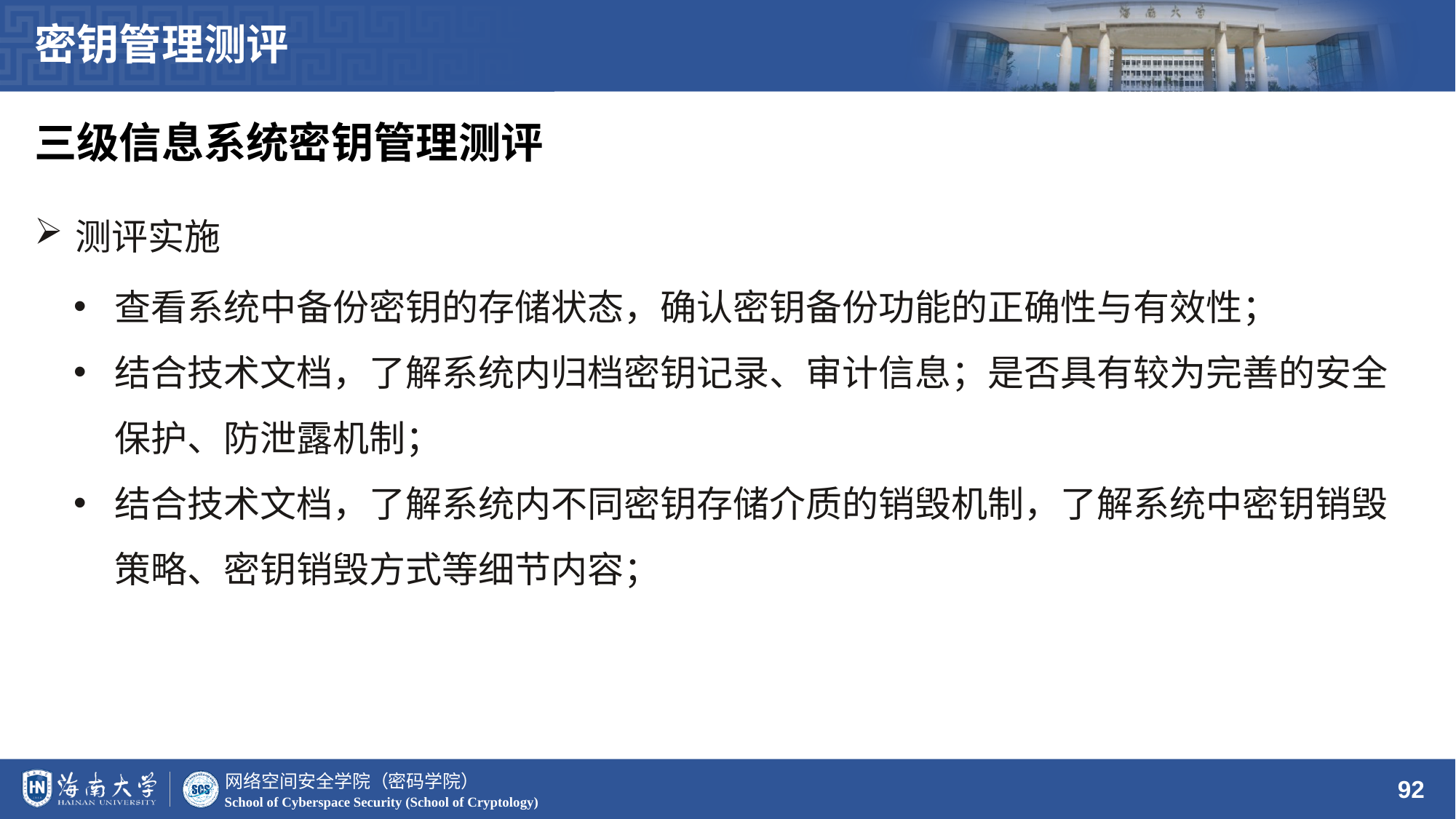

密钥管理测评
三级信息系统密钥管理测评
测评实施
查看系统中备份密钥的存储状态，确认密钥备份功能的正确性与有效性；
结合技术文档，了解系统内归档密钥记录、审计信息；是否具有较为完善的安全保护、防泄露机制；
结合技术文档，了解系统内不同密钥存储介质的销毁机制，了解系统中密钥销毁策略、密钥销毁方式等细节内容；

92